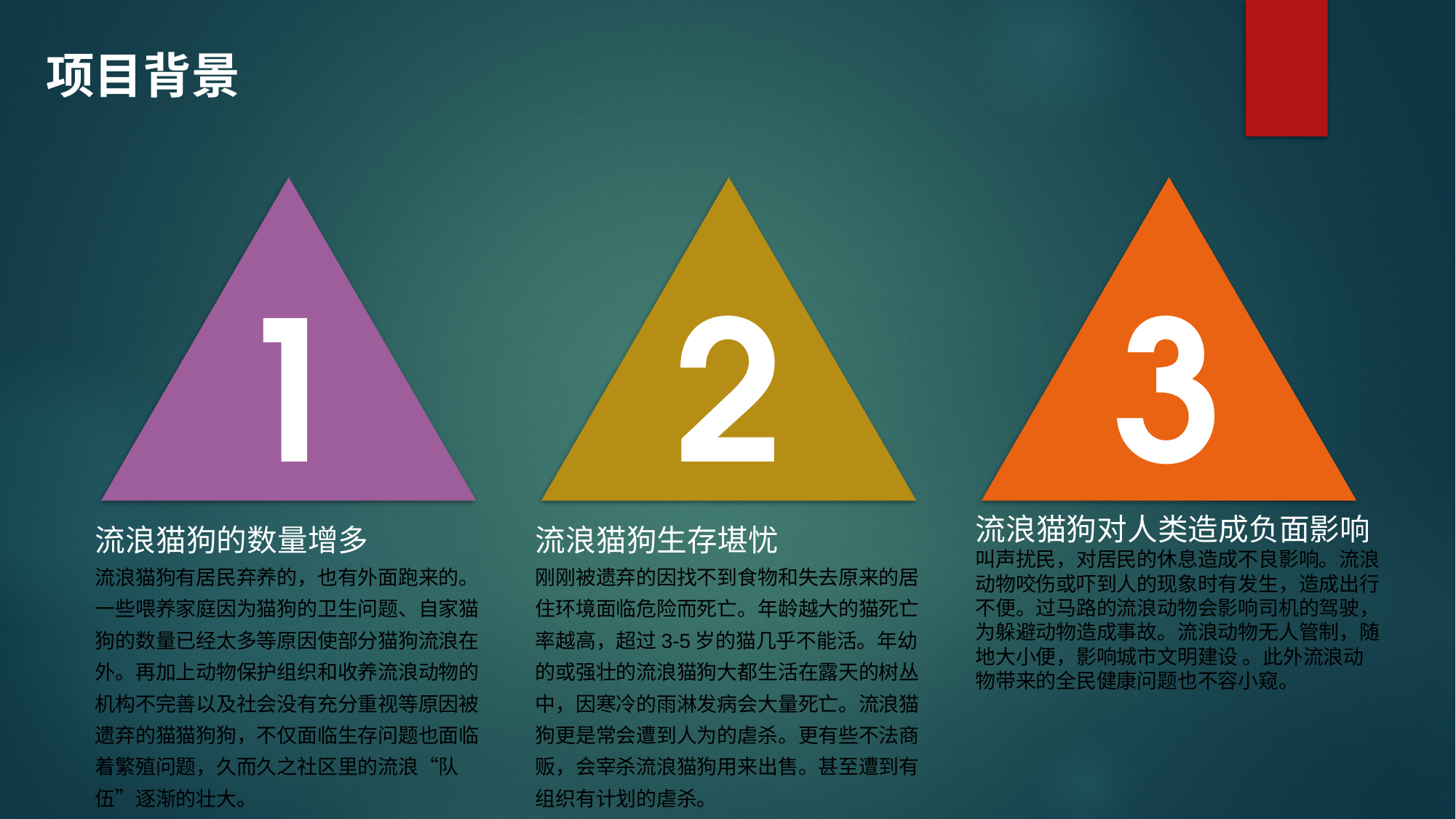

项目背景
1
2
3
流浪猫狗对人类造成负面影响
叫声扰民，对居民的休息造成不良影响。流浪动物咬伤或吓到人的现象时有发生，造成出行不便。过马路的流浪动物会影响司机的驾驶，为躲避动物造成事故。流浪动物无人管制，随地大小便，影响城市文明建设 。此外流浪动物带来的全民健康问题也不容小窥。
流浪猫狗的数量增多
流浪猫狗有居民弃养的，也有外面跑来的。一些喂养家庭因为猫狗的卫生问题、自家猫狗的数量已经太多等原因使部分猫狗流浪在外。再加上动物保护组织和收养流浪动物的机构不完善以及社会没有充分重视等原因被遗弃的猫猫狗狗，不仅面临生存问题也面临着繁殖问题，久而久之社区里的流浪“队伍”逐渐的壮大。
流浪猫狗生存堪忧
刚刚被遗弃的因找不到食物和失去原来的居住环境面临危险而死亡。年龄越大的猫死亡率越高，超过3-5岁的猫几乎不能活。年幼的或强壮的流浪猫狗大都生活在露天的树丛中，因寒冷的雨淋发病会大量死亡。流浪猫狗更是常会遭到人为的虐杀。更有些不法商贩，会宰杀流浪猫狗用来出售。甚至遭到有组织有计划的虐杀。